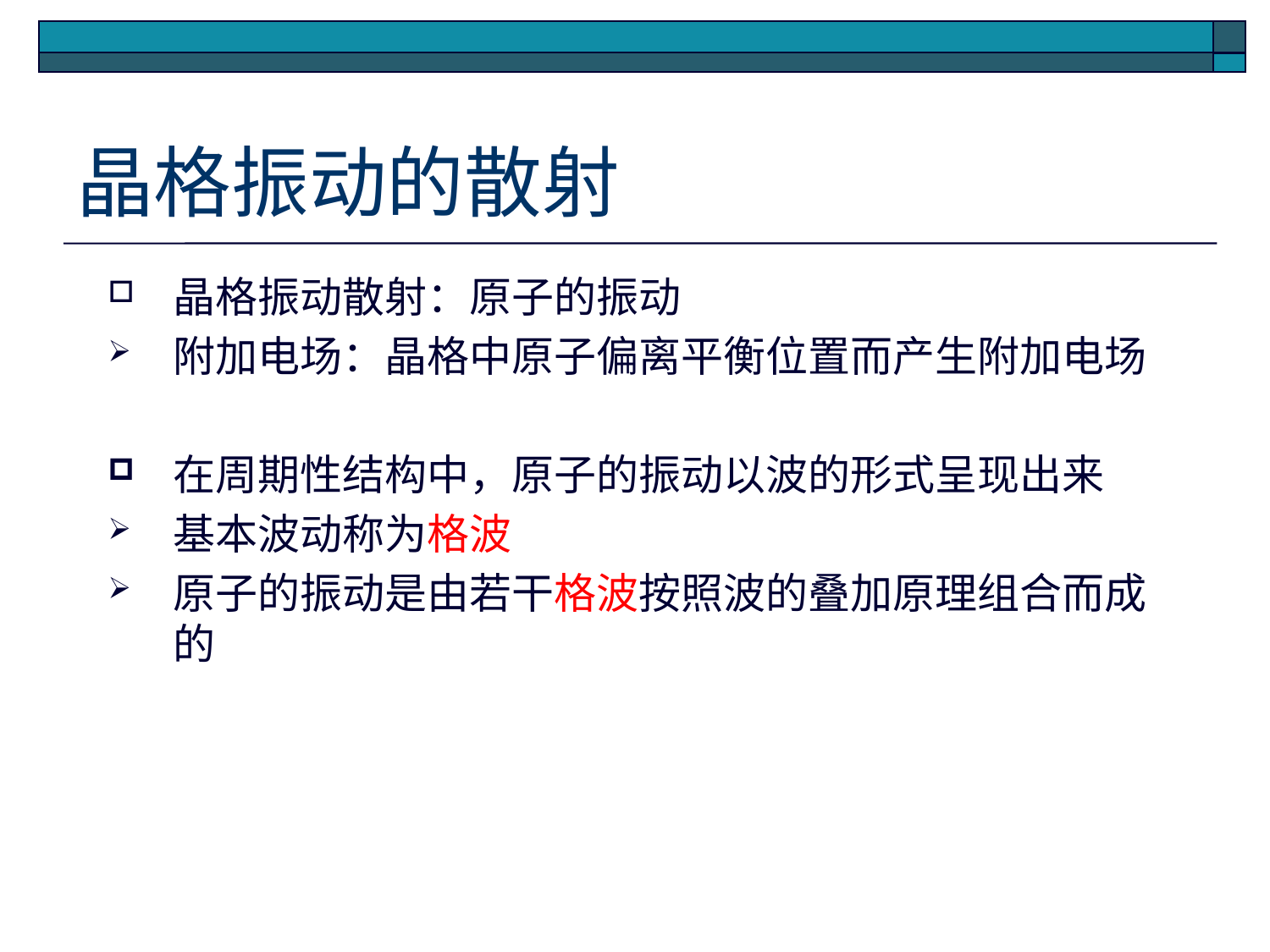

# 晶格振动的散射
晶格振动散射：原子的振动
附加电场：晶格中原子偏离平衡位置而产生附加电场

在周期性结构中，原子的振动以波的形式呈现出来
基本波动称为格波
原子的振动是由若干格波按照波的叠加原理组合而成的
25